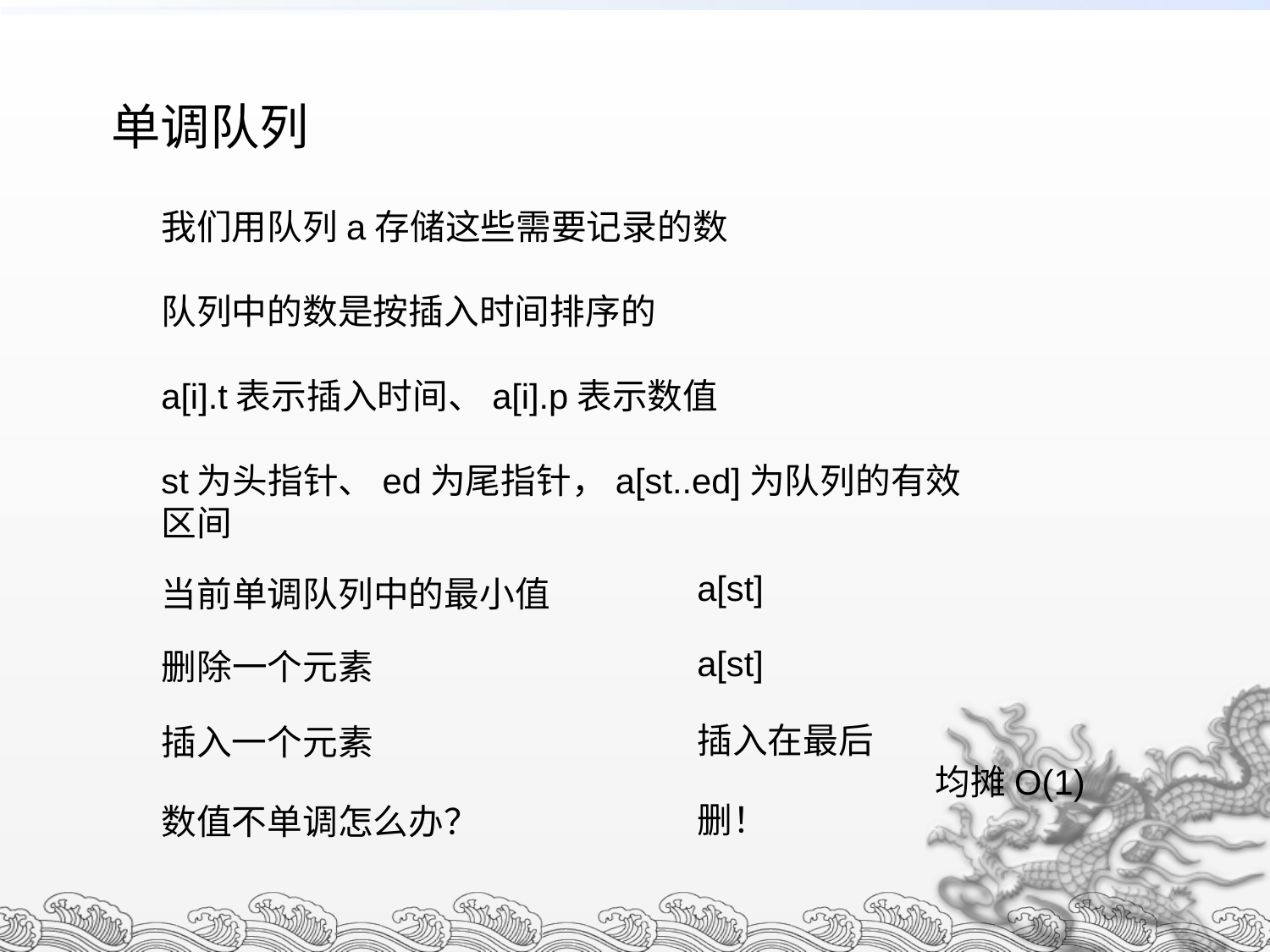

单调队列
我们用队列a存储这些需要记录的数

队列中的数是按插入时间排序的

a[i].t表示插入时间、a[i].p表示数值

st为头指针、ed为尾指针，a[st..ed]为队列的有效区间
a[st]
当前单调队列中的最小值
a[st]
删除一个元素
插入在最后
插入一个元素
均摊O(1)
删！
数值不单调怎么办？